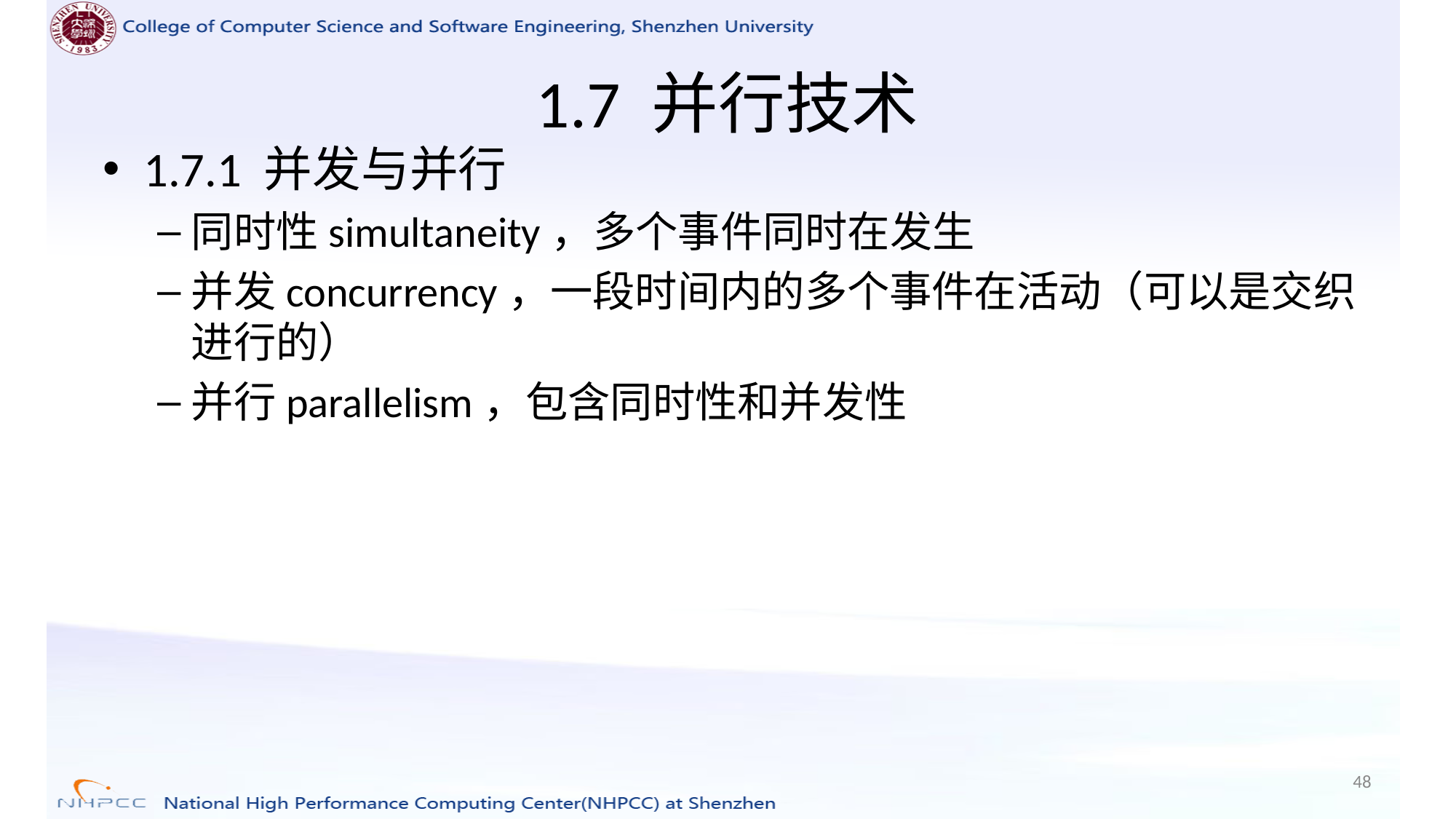

# 1.7 并行技术
1.7.1 并发与并行
同时性simultaneity，多个事件同时在发生
并发concurrency，一段时间内的多个事件在活动（可以是交织进行的）
并行parallelism，包含同时性和并发性
48